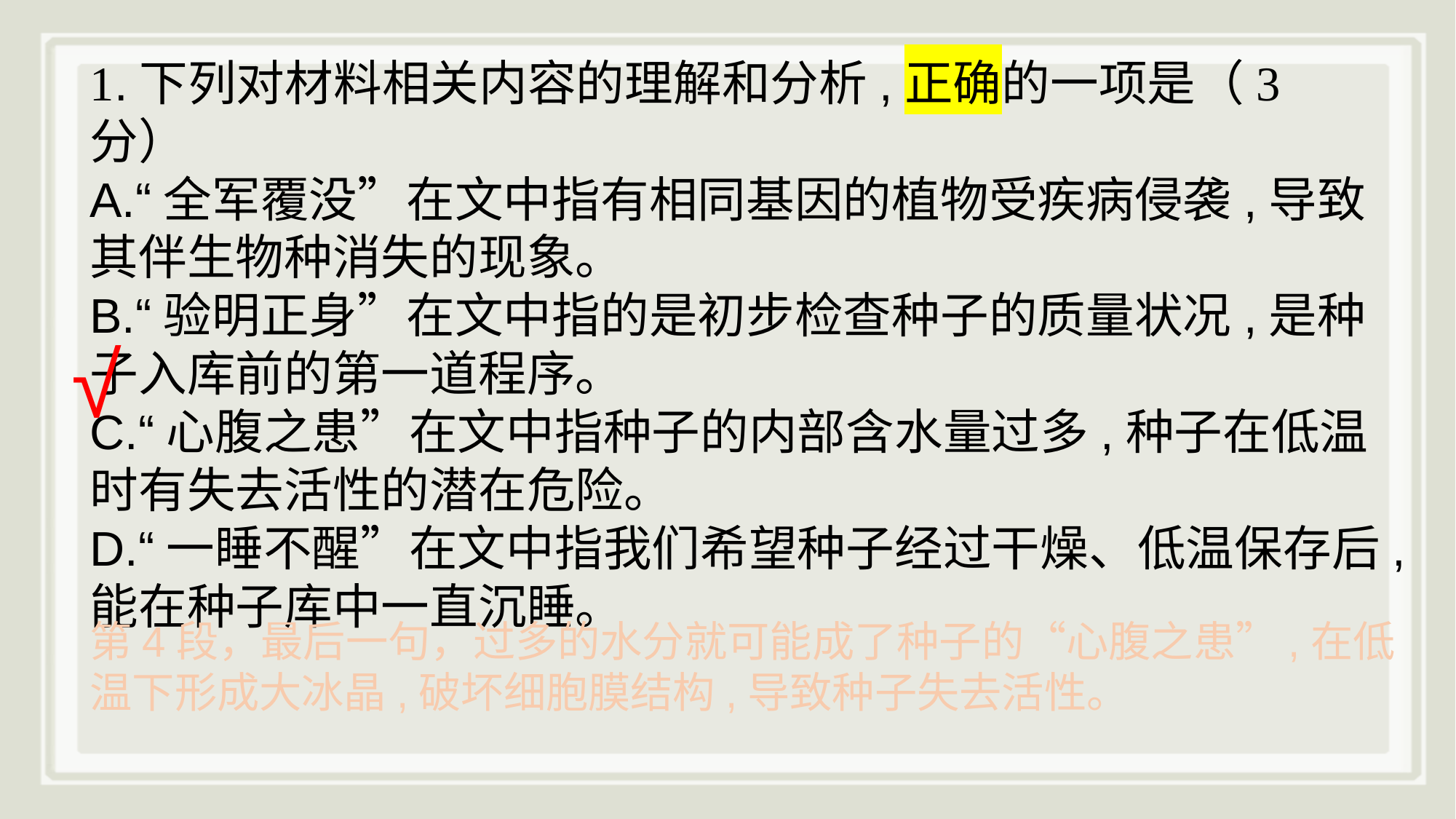

1.下列对材料相关内容的理解和分析,正确的一项是（3分）A.“全军覆没”在文中指有相同基因的植物受疾病侵袭,导致其伴生物种消失的现象。B.“验明正身”在文中指的是初步检查种子的质量状况,是种子入库前的第一道程序。C.“心腹之患”在文中指种子的内部含水量过多,种子在低温时有失去活性的潜在危险。D.“一睡不醒”在文中指我们希望种子经过干燥、低温保存后,能在种子库中一直沉睡。
√
第4段，最后一句，过多的水分就可能成了种子的“心腹之患”,在低温下形成大冰晶,破坏细胞膜结构,导致种子失去活性。